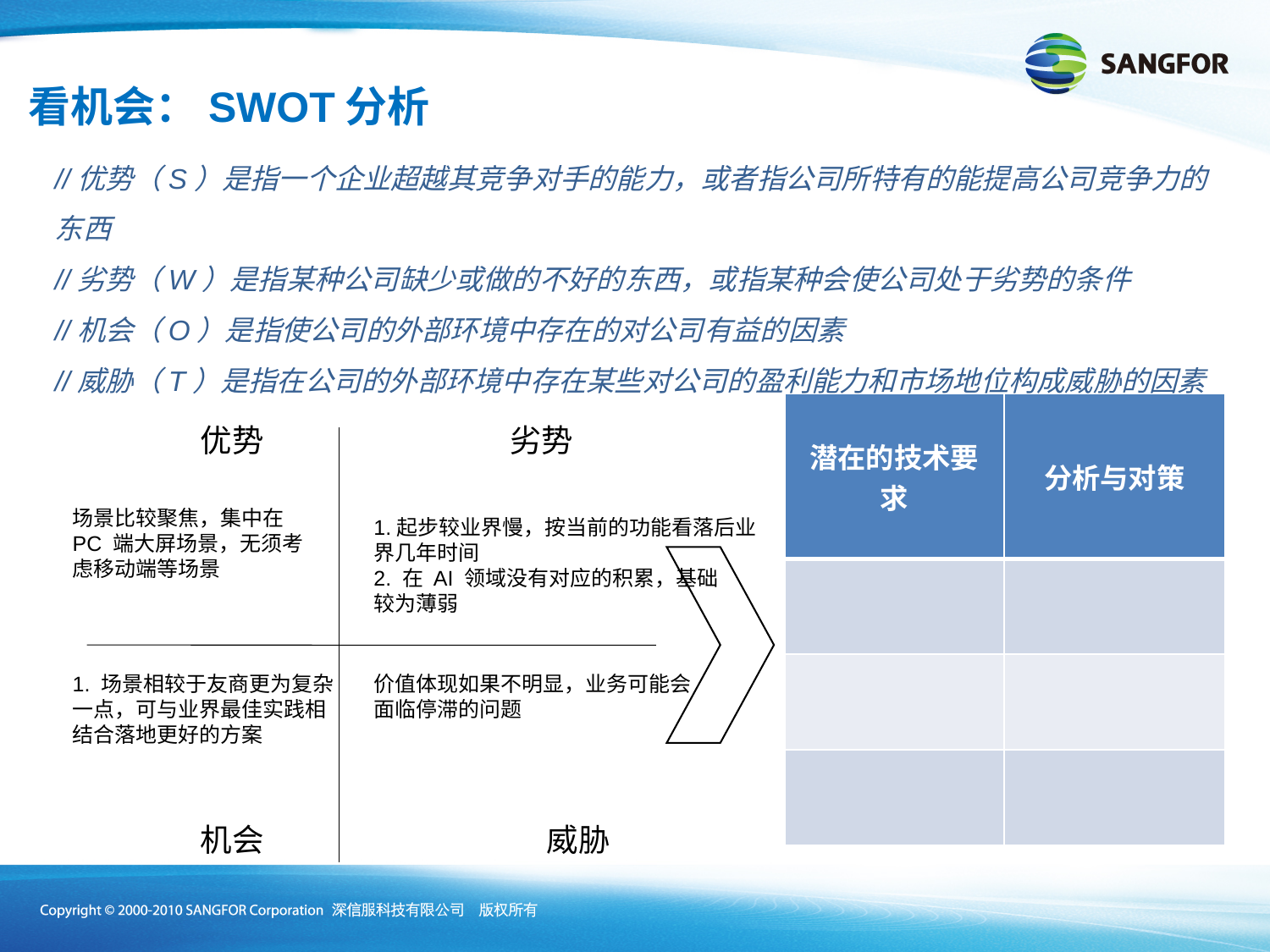

看机会：SWOT分析

//优势（S）是指一个企业超越其竞争对手的能力，或者指公司所特有的能提高公司竞争力的东西
//劣势（W）是指某种公司缺少或做的不好的东西，或指某种会使公司处于劣势的条件
//机会（O）是指使公司的外部环境中存在的对公司有益的因素
//威胁（T）是指在公司的外部环境中存在某些对公司的盈利能力和市场地位构成威胁的因素
| 潜在的技术要求 | 分析与对策 |
| --- | --- |
|  |  |
|  |  |
|  |  |
优势
劣势
场景比较聚焦，集中在 PC 端大屏场景，无须考虑移动端等场景
1.起步较业界慢，按当前的功能看落后业界几年时间
2. 在 AI 领域没有对应的积累，基础
较为薄弱

1. 场景相较于友商更为复杂
一点，可与业界最佳实践相
结合落地更好的方案
价值体现如果不明显，业务可能会
面临停滞的问题
机会
威胁